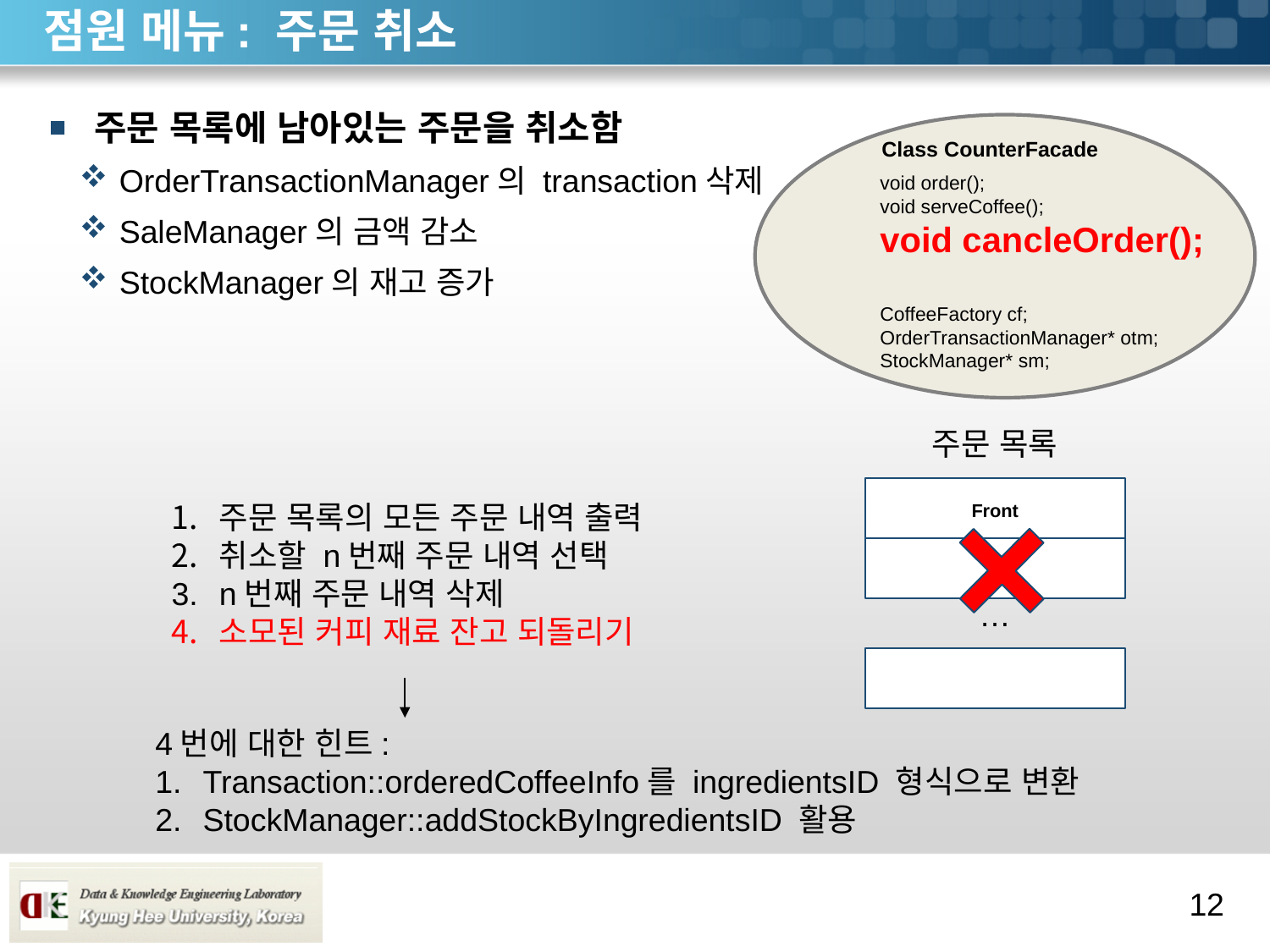

# 점원 메뉴: 주문 취소
주문 목록에 남아있는 주문을 취소함
OrderTransactionManager의 transaction삭제
SaleManager의 금액 감소
StockManager의 재고 증가

Class CounterFacade
void order();
void serveCoffee();
void cancleOrder();

CoffeeFactory cf;
OrderTransactionManager* otm;
StockManager* sm;

주문 목록
Front
주문 목록의 모든 주문 내역 출력
취소할 n번째 주문 내역 선택
n번째 주문 내역 삭제
소모된 커피 재료 잔고 되돌리기

…

4번에 대한 힌트:
Transaction::orderedCoffeeInfo를 ingredientsID 형식으로 변환
StockManager::addStockByIngredientsID 활용